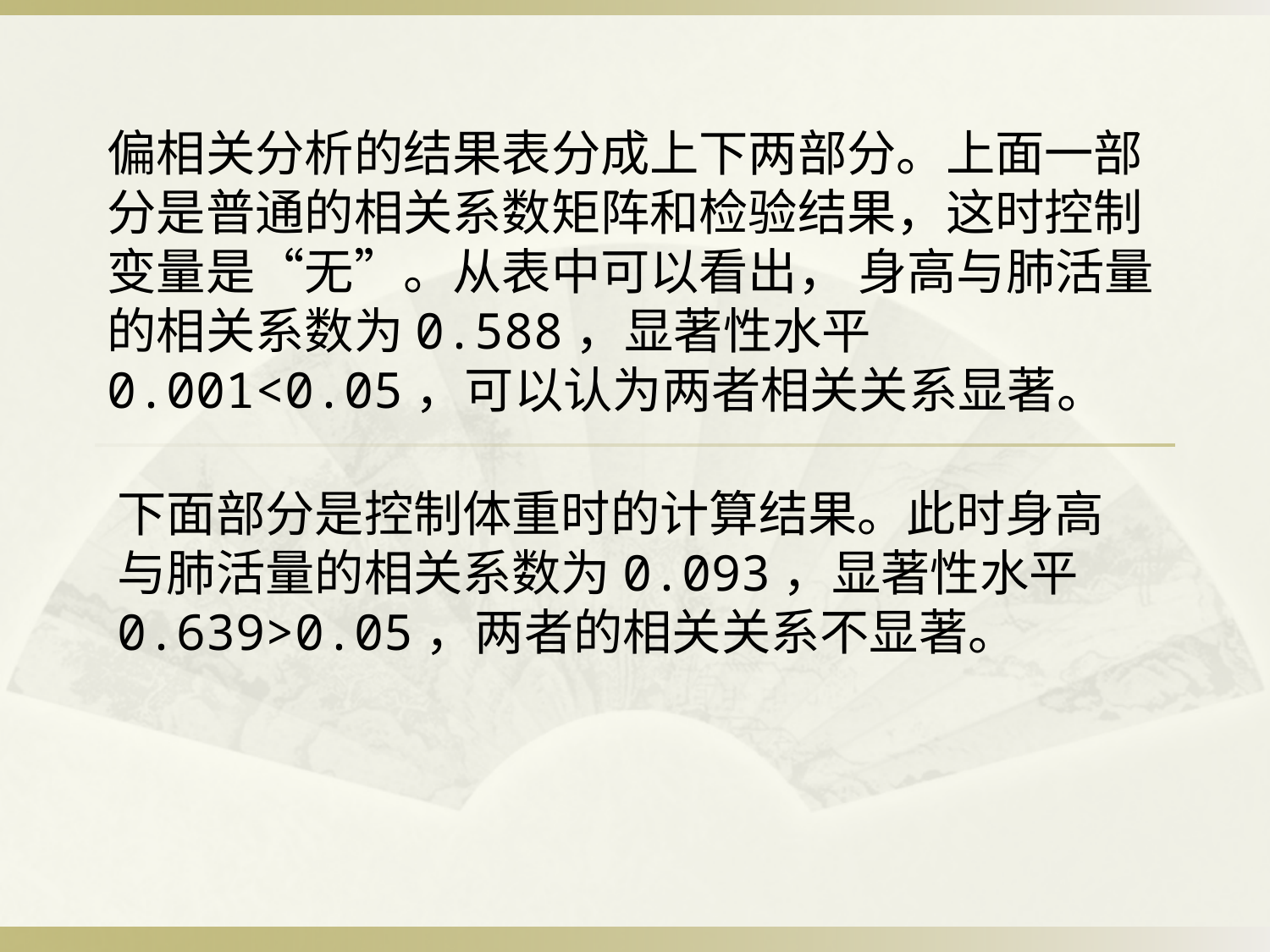

偏相关分析的结果表分成上下两部分。上面一部分是普通的相关系数矩阵和检验结果，这时控制变量是“无”。从表中可以看出， 身高与肺活量的相关系数为0.588，显著性水平0.001<0.05，可以认为两者相关关系显著。
下面部分是控制体重时的计算结果。此时身高与肺活量的相关系数为0.093，显著性水平0.639>0.05，两者的相关关系不显著。